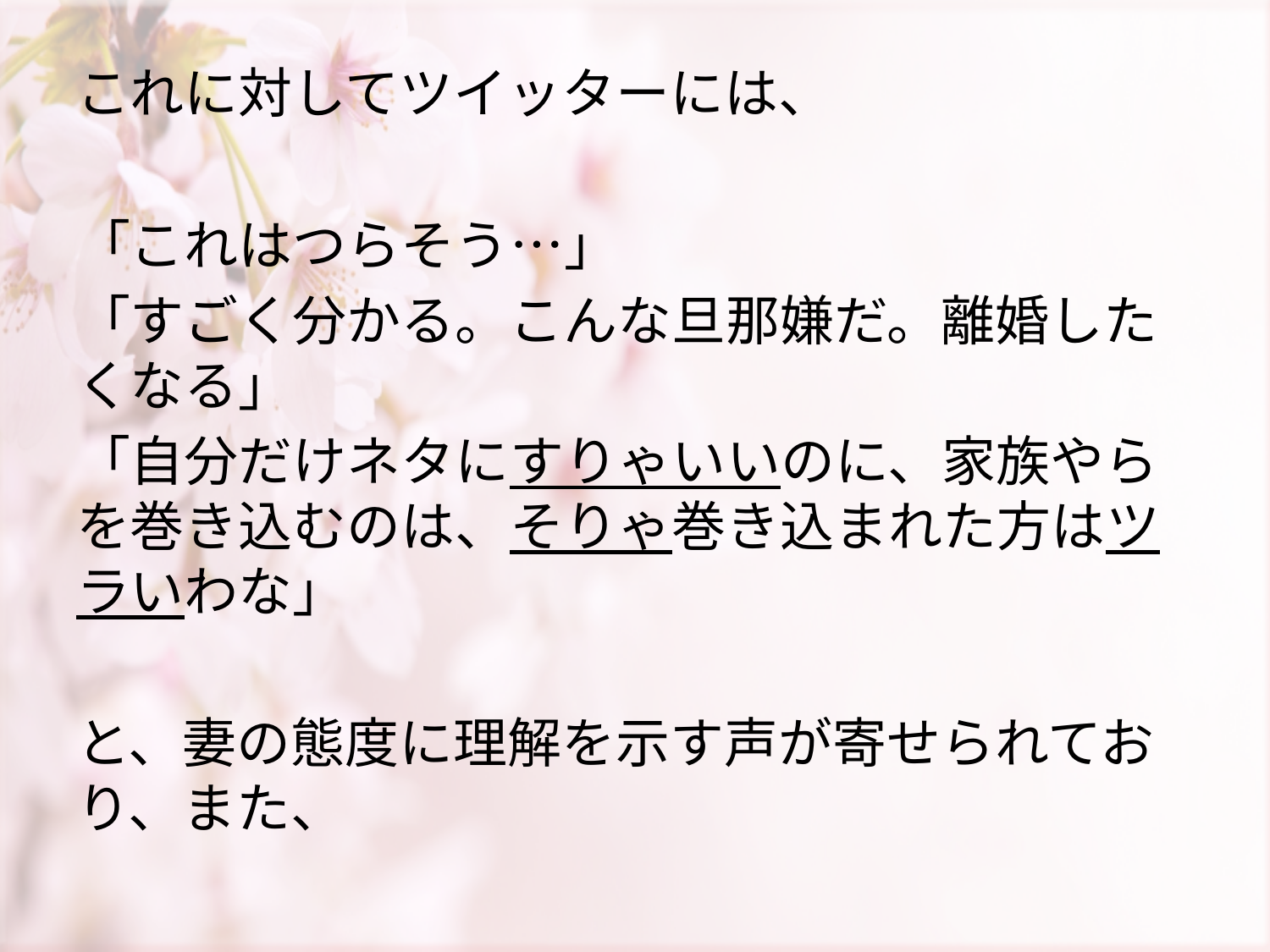

これに対してツイッターには、

「これはつらそう…」
「すごく分かる。こんな旦那嫌だ。離婚したくなる」
「自分だけネタにすりゃいいのに、家族やらを巻き込むのは、そりゃ巻き込まれた方はツラいわな」

と、妻の態度に理解を示す声が寄せられており、また、